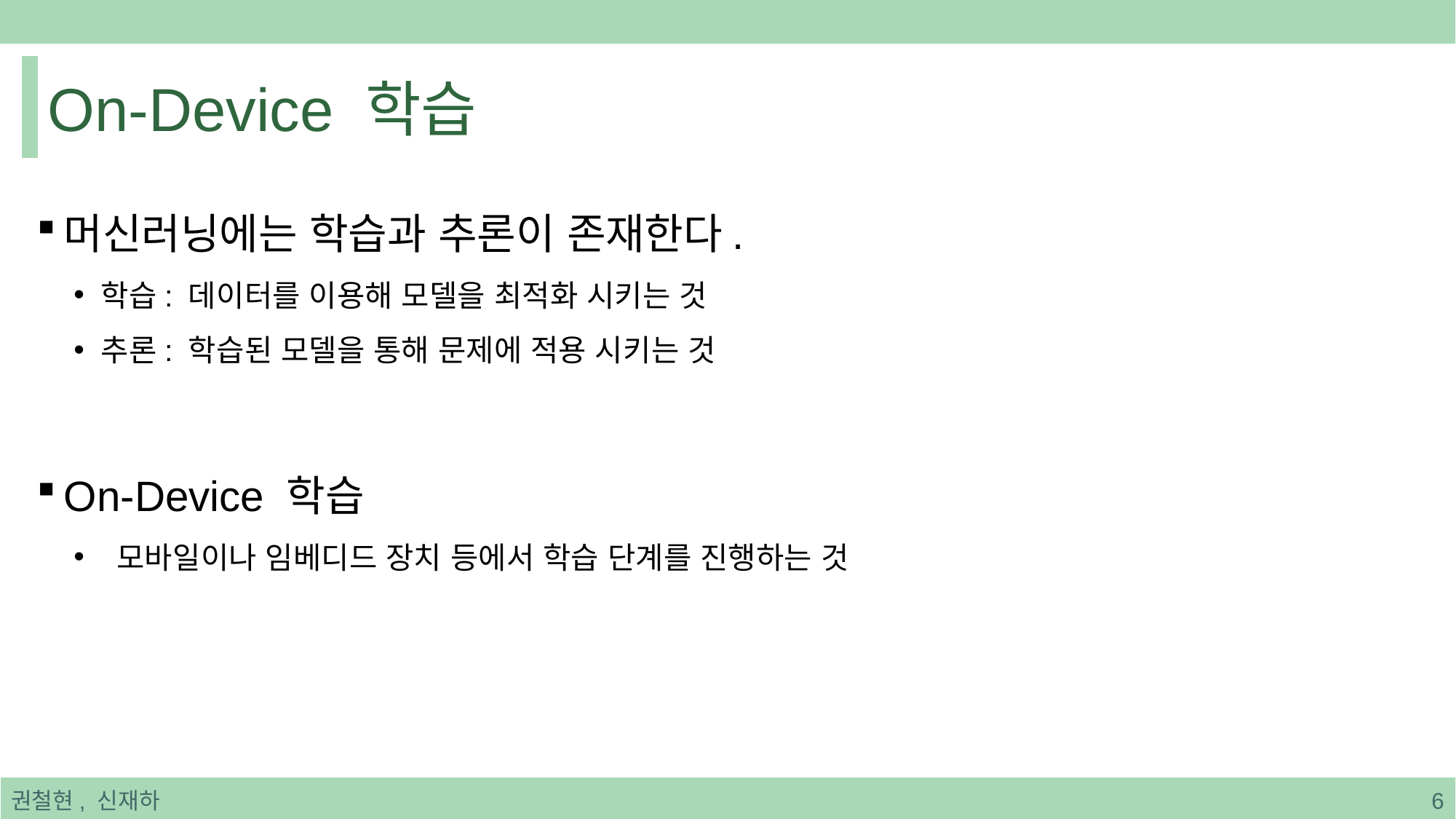

# On-Device 학습
머신러닝에는 학습과 추론이 존재한다.
학습: 데이터를 이용해 모델을 최적화 시키는 것
추론: 학습된 모델을 통해 문제에 적용 시키는 것

On-Device 학습
 모바일이나 임베디드 장치 등에서 학습 단계를 진행하는 것

권철현, 신재하
6